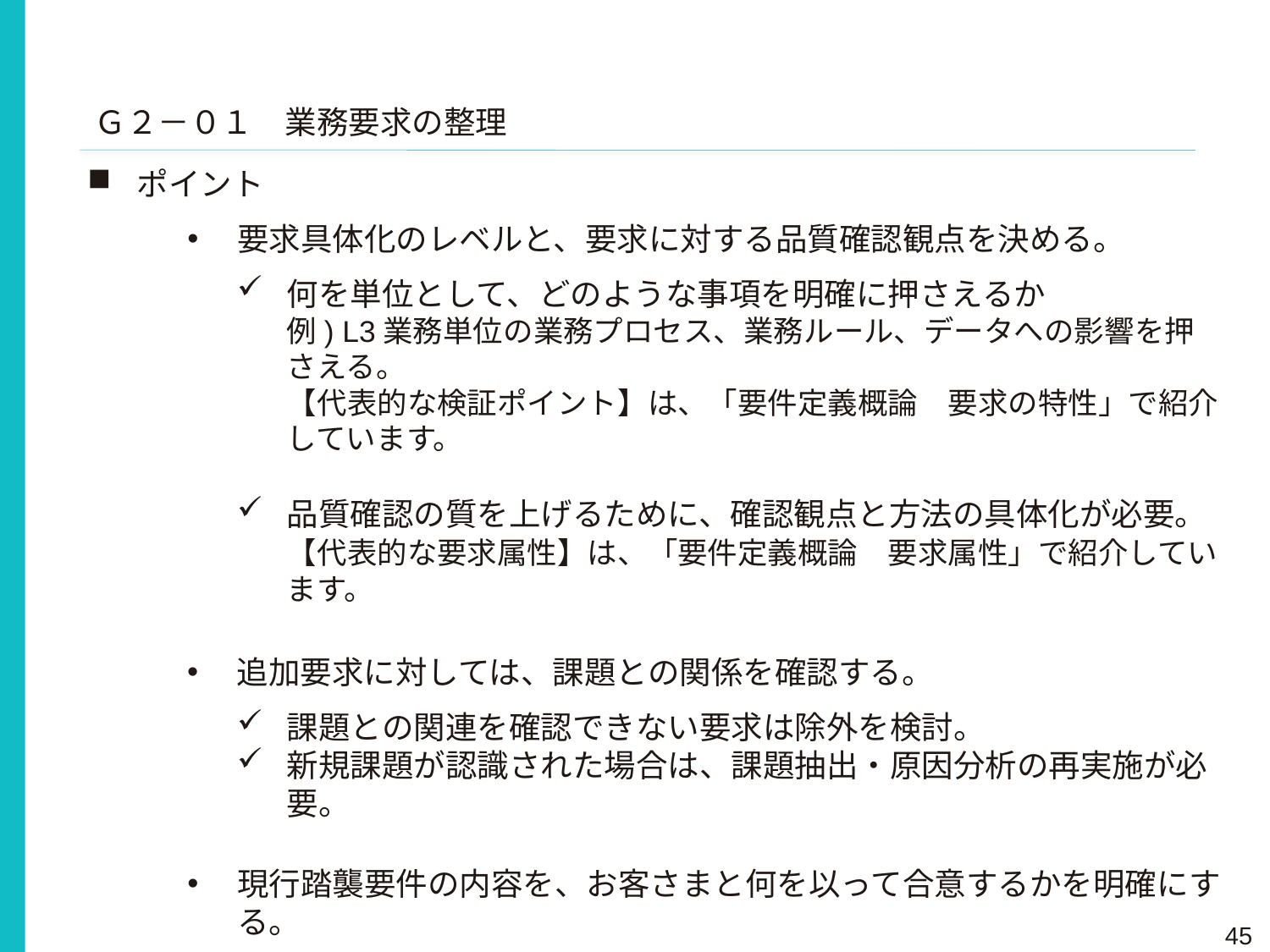

Ｇ２－０１　業務要求の整理
ポイント

要求具体化のレベルと、要求に対する品質確認観点を決める。

何を単位として、どのような事項を明確に押さえるか
例) L3業務単位の業務プロセス、業務ルール、データへの影響を押さえる。
【代表的な検証ポイント】は、「要件定義概論　要求の特性」で紹介しています。

品質確認の質を上げるために、確認観点と方法の具体化が必要。
	【代表的な要求属性】は、「要件定義概論　要求属性」で紹介しています。

追加要求に対しては、課題との関係を確認する。

課題との関連を確認できない要求は除外を検討。
新規課題が認識された場合は、課題抽出・原因分析の再実施が必要。

現行踏襲要件の内容を、お客さまと何を以って合意するかを明確にする。
45